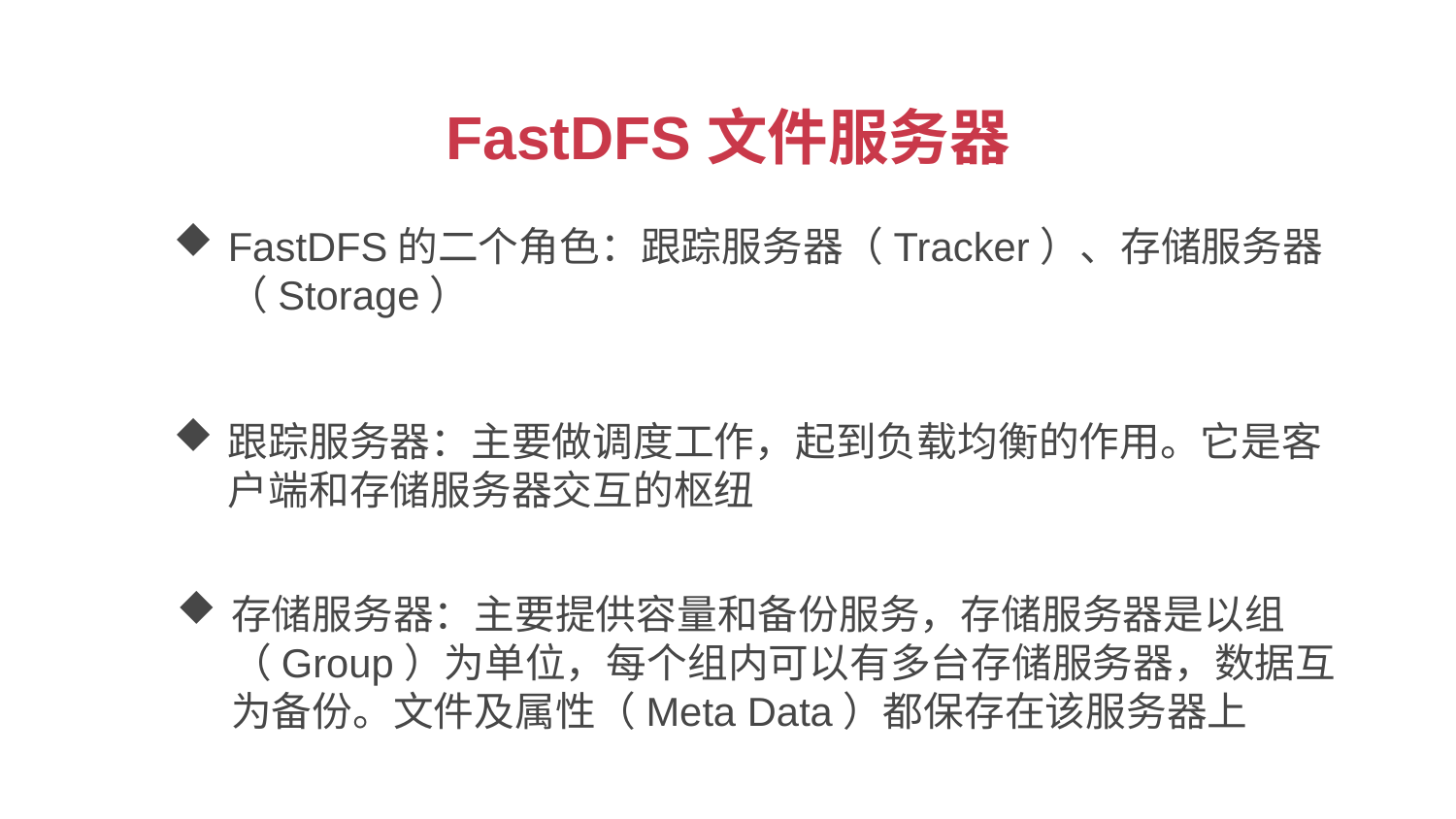

FastDFS文件服务器
FastDFS的二个角色：跟踪服务器（Tracker）、存储服务器（Storage）
跟踪服务器：主要做调度工作，起到负载均衡的作用。它是客户端和存储服务器交互的枢纽
存储服务器：主要提供容量和备份服务，存储服务器是以组（Group）为单位，每个组内可以有多台存储服务器，数据互为备份。文件及属性（Meta Data）都保存在该服务器上